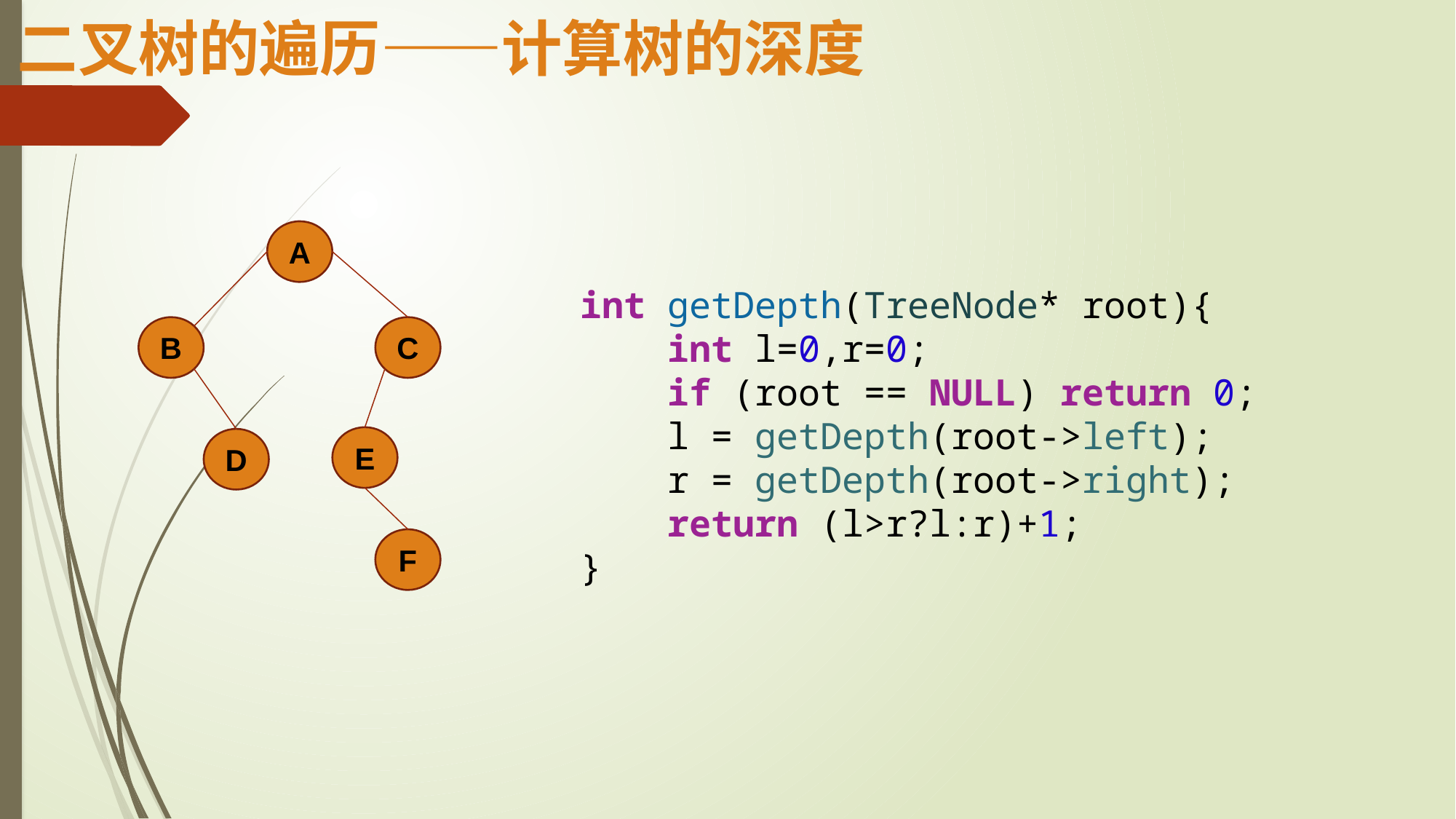

二叉树的遍历——计算树的深度
A
B
C
E
D
F
int getDepth(TreeNode* root){
    int l=0,r=0;
    if (root == NULL) return 0;
    l = getDepth(root->left);
    r = getDepth(root->right);
    return (l>r?l:r)+1;
}